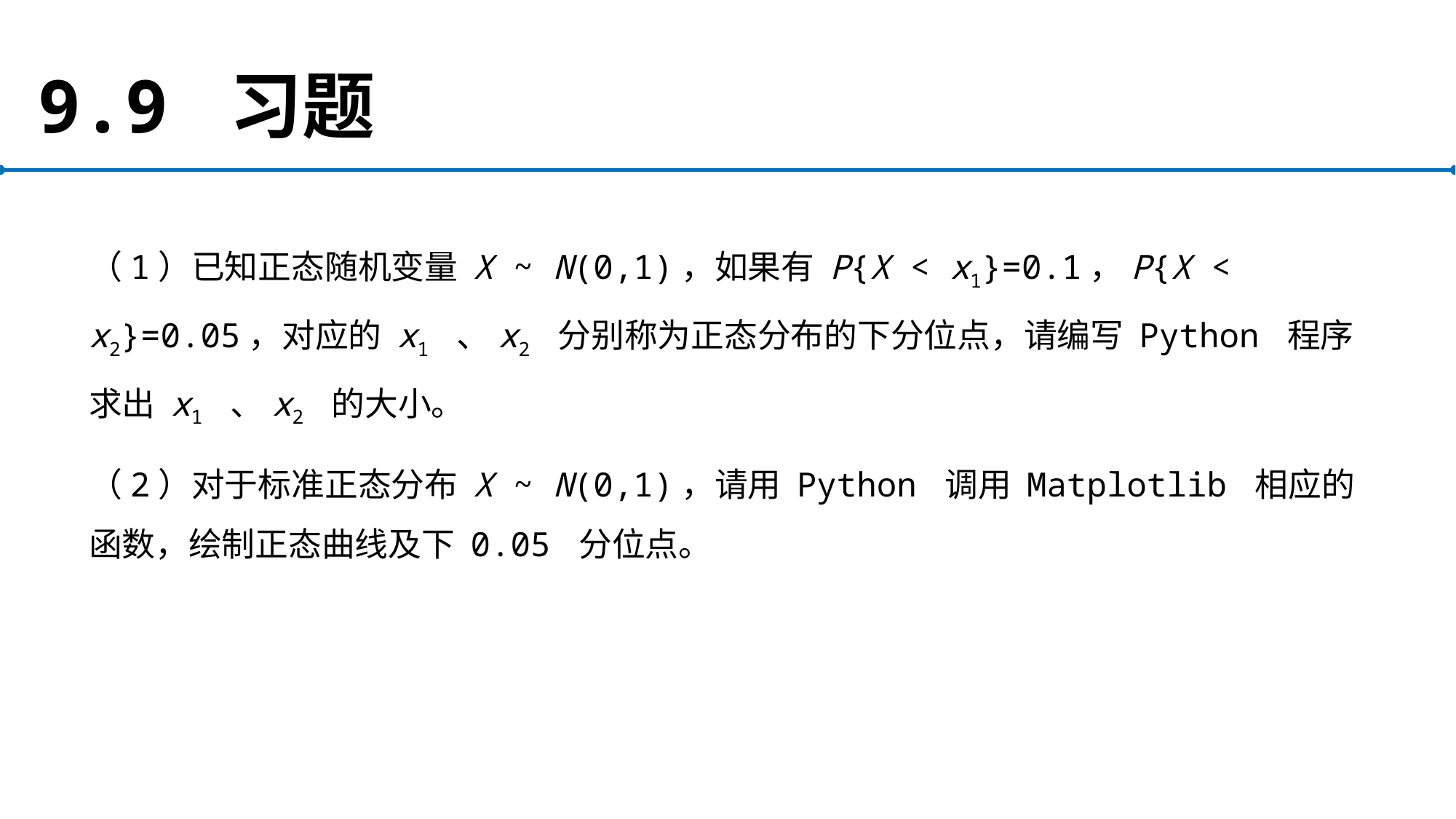

# 9.9 习题
（1）已知正态随机变量 X ~ N(0,1)，如果有 P{X < x1}=0.1，P{X < x2}=0.05，对应的 x1 、x2 分别称为正态分布的下分位点，请编写 Python 程序求出 x1 、x2 的大小。
（2）对于标准正态分布 X ~ N(0,1)，请用 Python 调用 Matplotlib 相应的函数，绘制正态曲线及下 0.05 分位点。